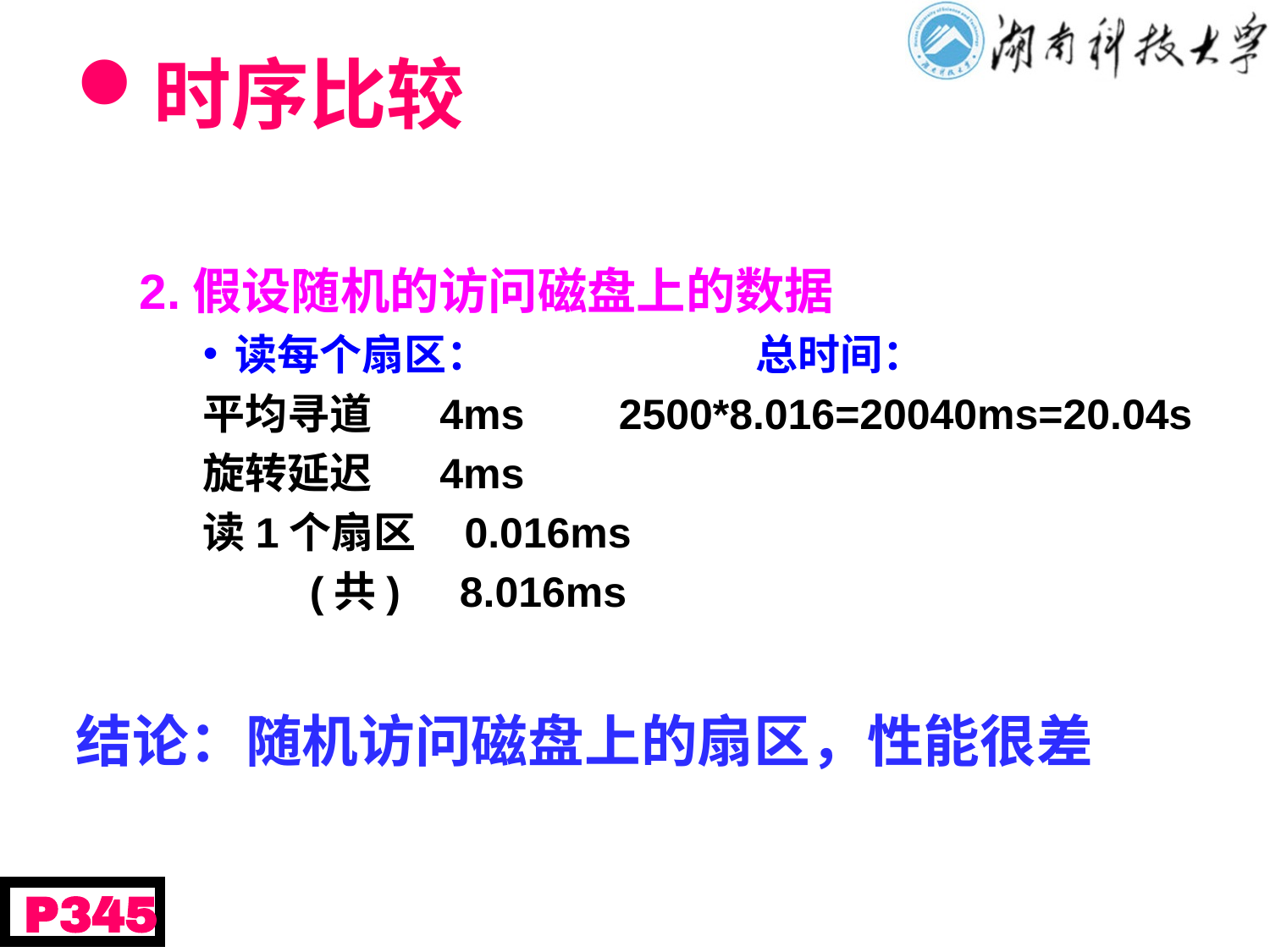

# 时序比较

2.假设随机的访问磁盘上的数据
读每个扇区：                            总时间：
平均寻道      4ms        2500*8.016=20040ms=20.04s
旋转延迟      4ms
读1个扇区    0.016ms
         (共)     8.016ms

结论：随机访问磁盘上的扇区，性能很差
 P345